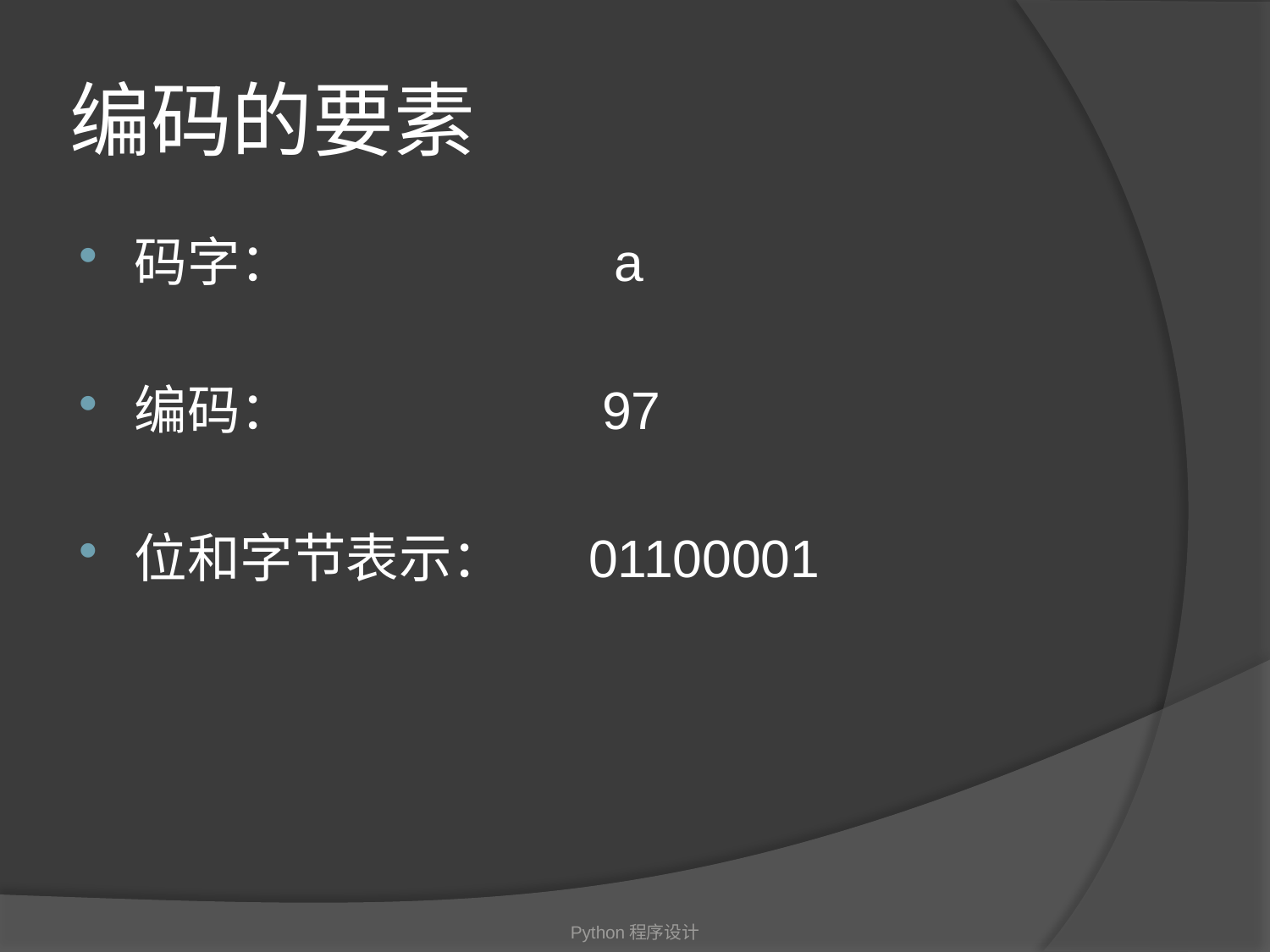

# 编码的要素
码字：                          a

编码：                         97

位和字节表示：      01100001
Python程序设计
17